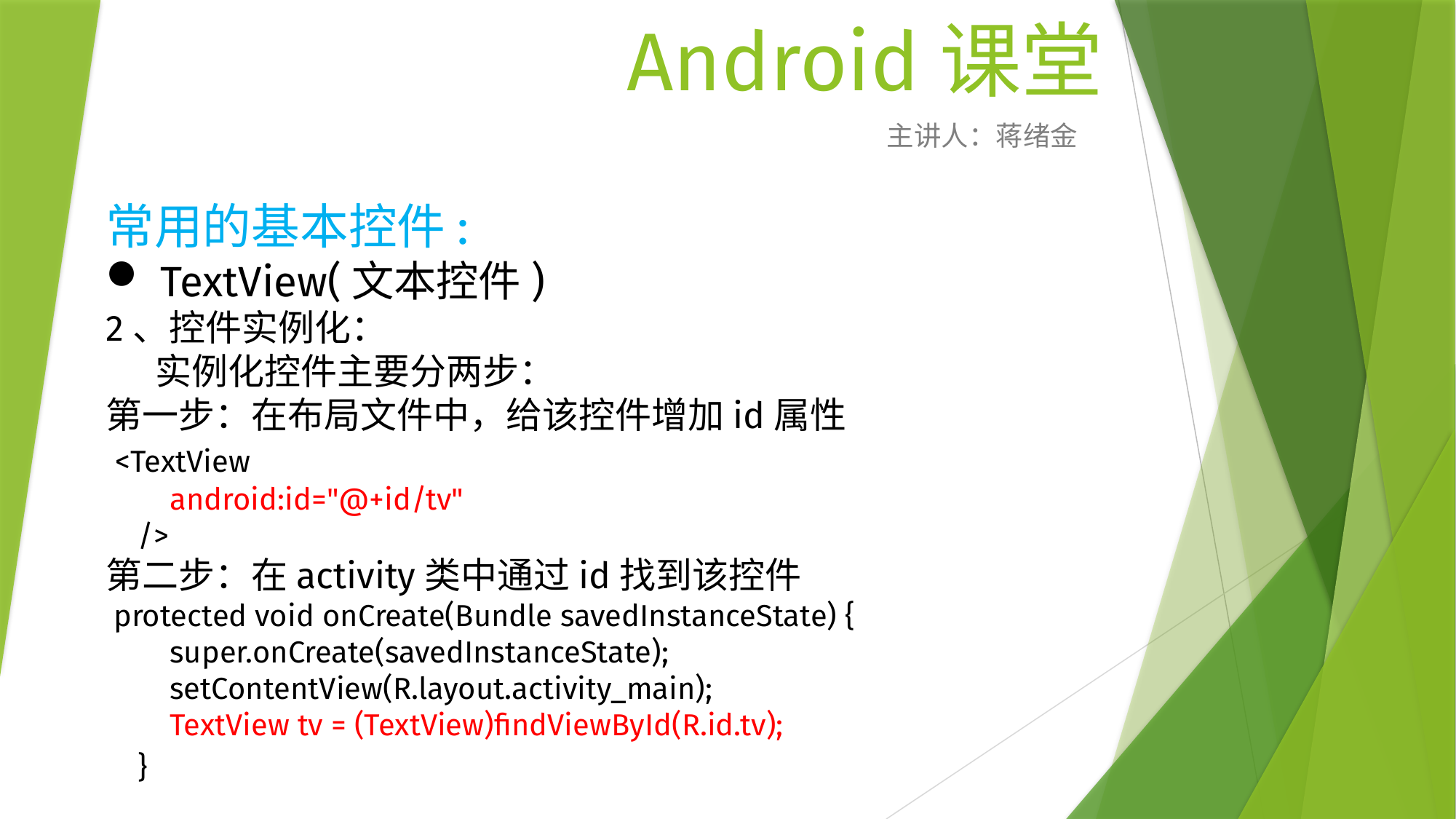

# Android课堂
主讲人：蒋绪金
常用的基本控件:
TextView(文本控件)
2、控件实例化：
     实例化控件主要分两步：
第一步：在布局文件中，给该控件增加id属性
 <TextView
        android:id="@+id/tv"
    />
第二步：在activity类中通过id找到该控件
 protected void onCreate(Bundle savedInstanceState) {
        super.onCreate(savedInstanceState);
        setContentView(R.layout.activity_main);
        TextView tv = (TextView)findViewById(R.id.tv);
    }